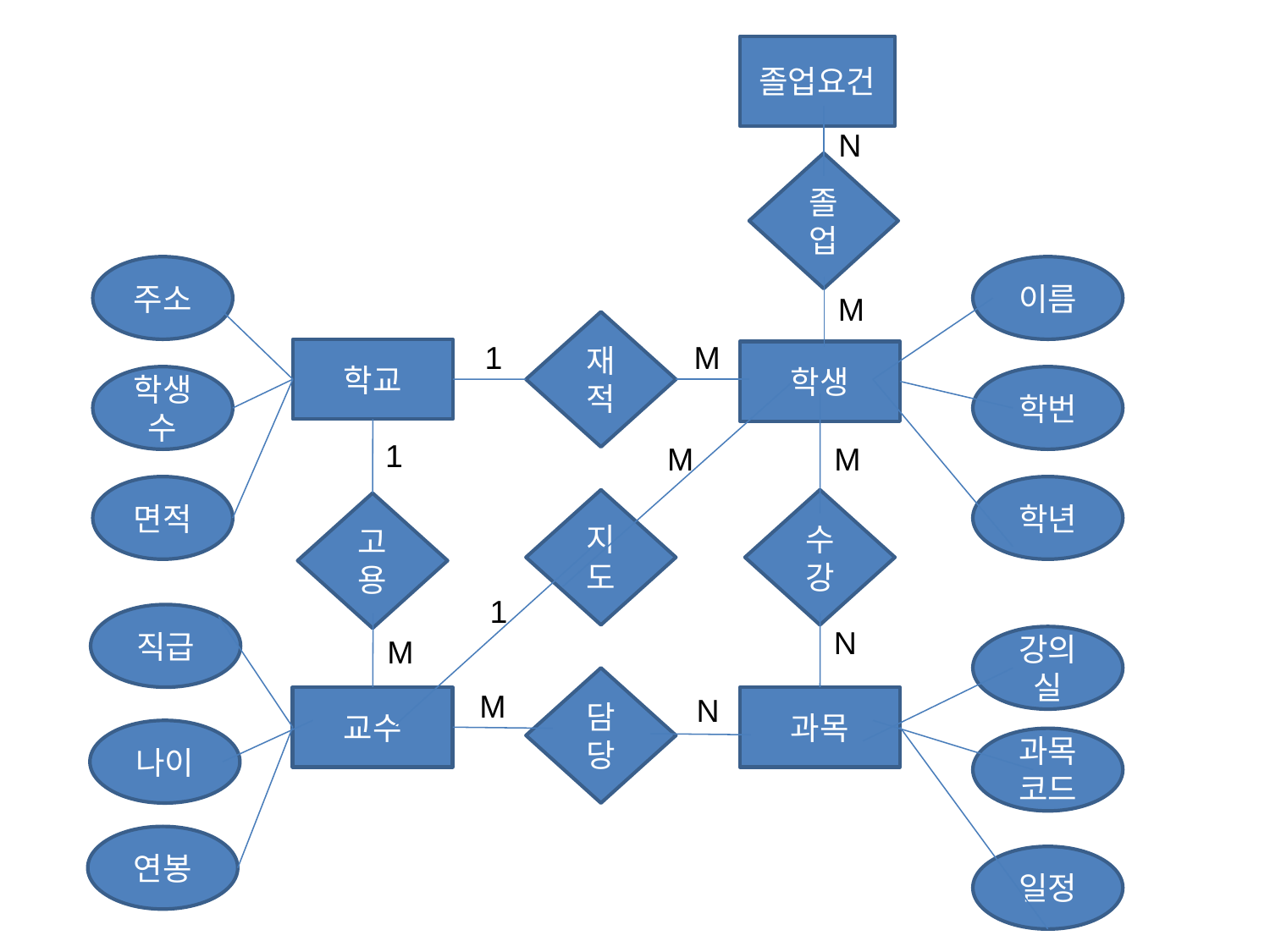

졸업요건
N
졸업
주소
이름
M
재적
1
M
학교
학생
학생수
학번
1
M
M
면적
학년
지도
수강
고용
1
직급
N
M
강의실
담당
M
N
교수
과목
나이
과목코드
연봉
일정